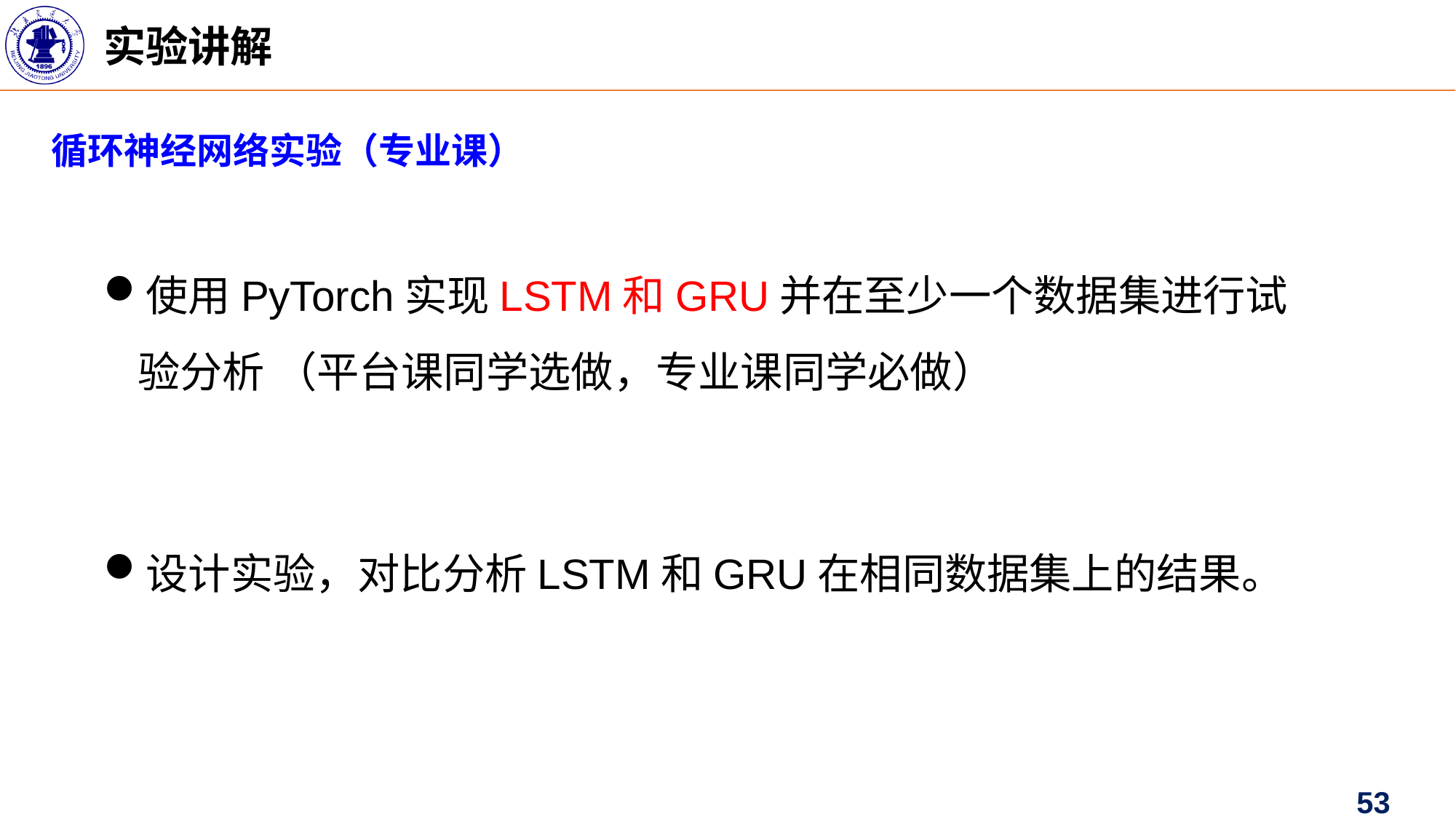

实验讲解
循环神经网络实验（专业课）
使用PyTorch实现LSTM和GRU并在至少一个数据集进行试验分析 （平台课同学选做，专业课同学必做）
设计实验，对比分析LSTM和GRU在相同数据集上的结果。